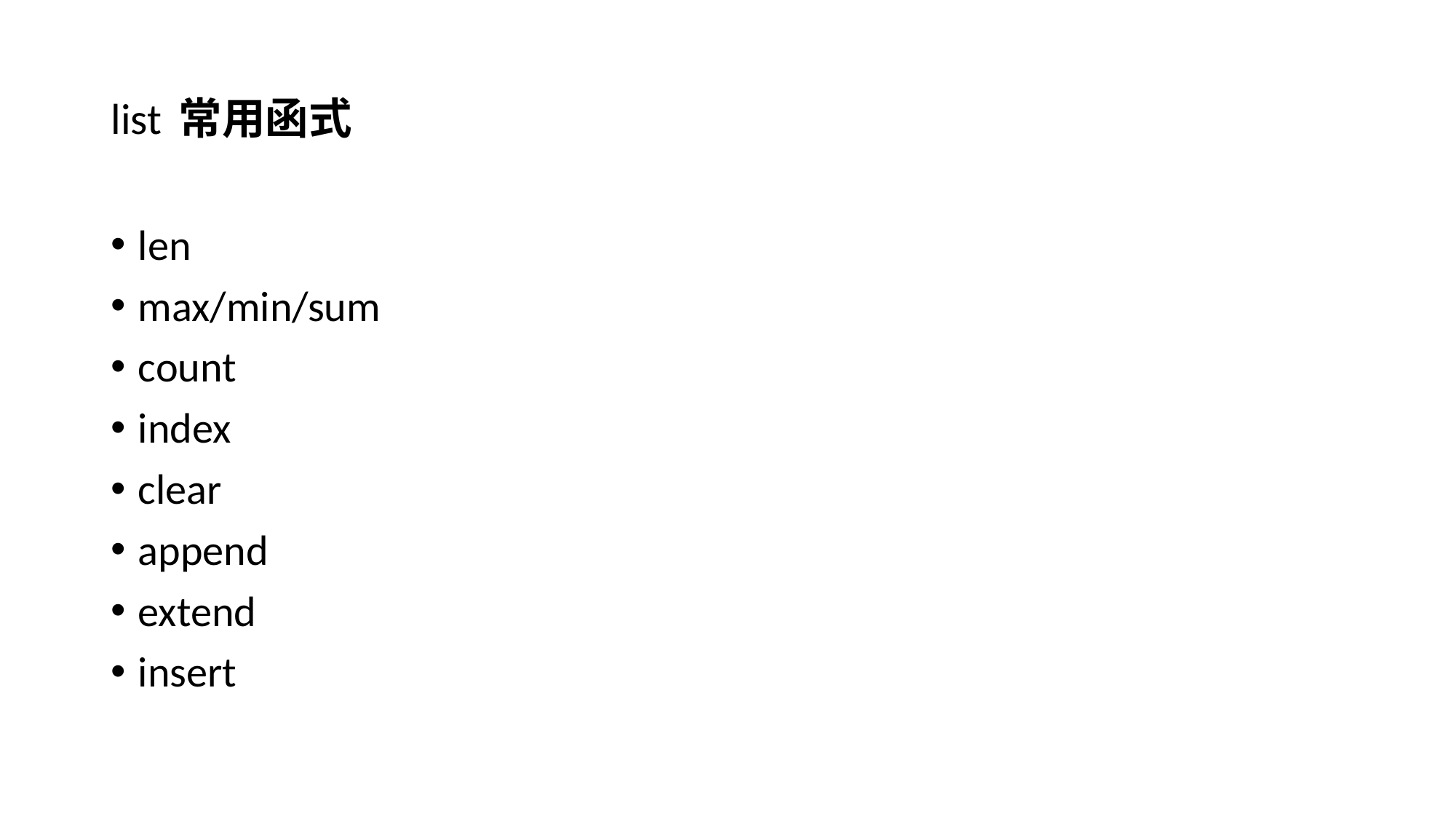

# list 常用函式
len
max/min/sum
count
index
clear
append
extend
insert